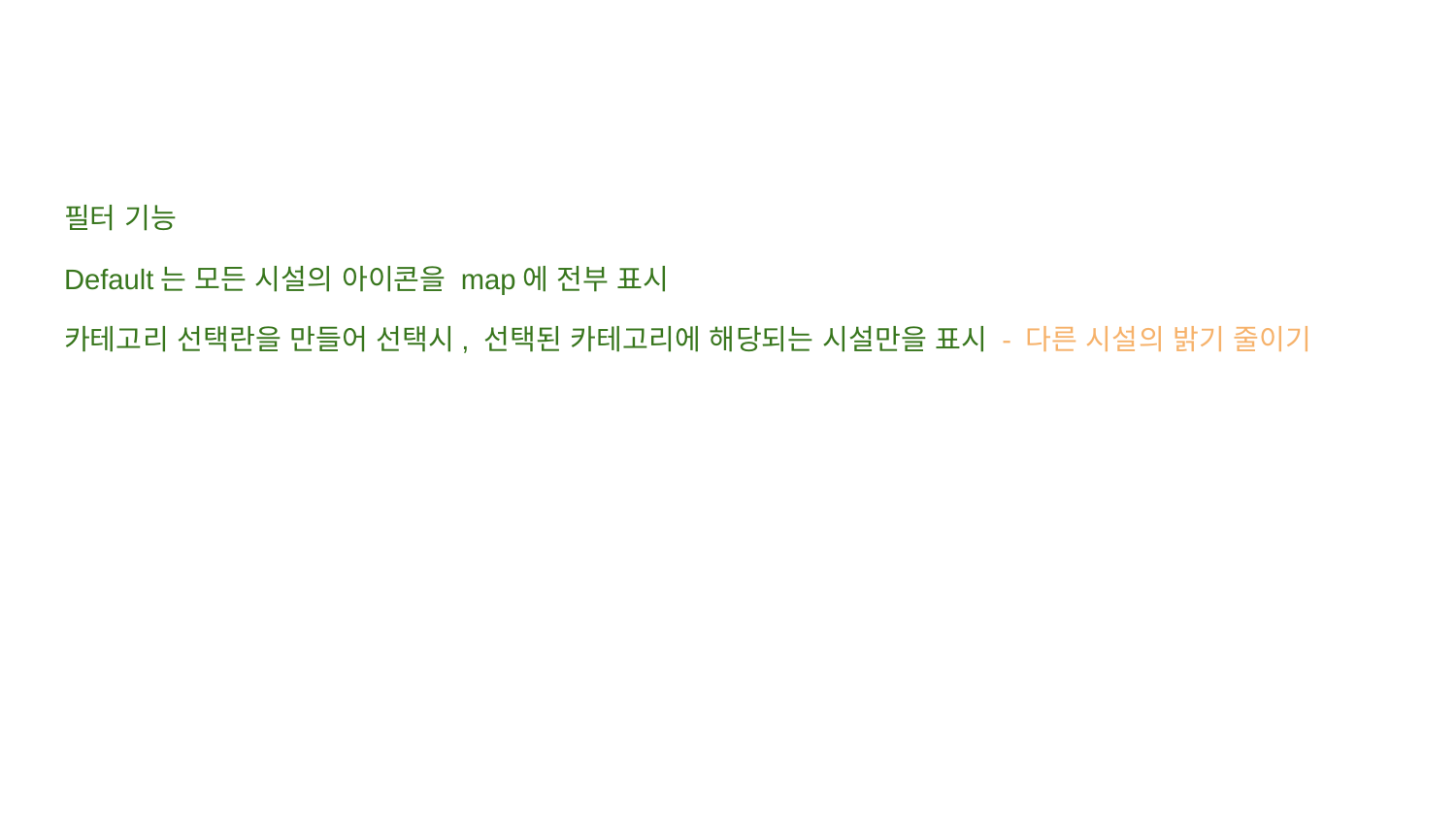

#
필터 기능
Default는 모든 시설의 아이콘을 map에 전부 표시
카테고리 선택란을 만들어 선택시, 선택된 카테고리에 해당되는 시설만을 표시 - 다른 시설의 밝기 줄이기